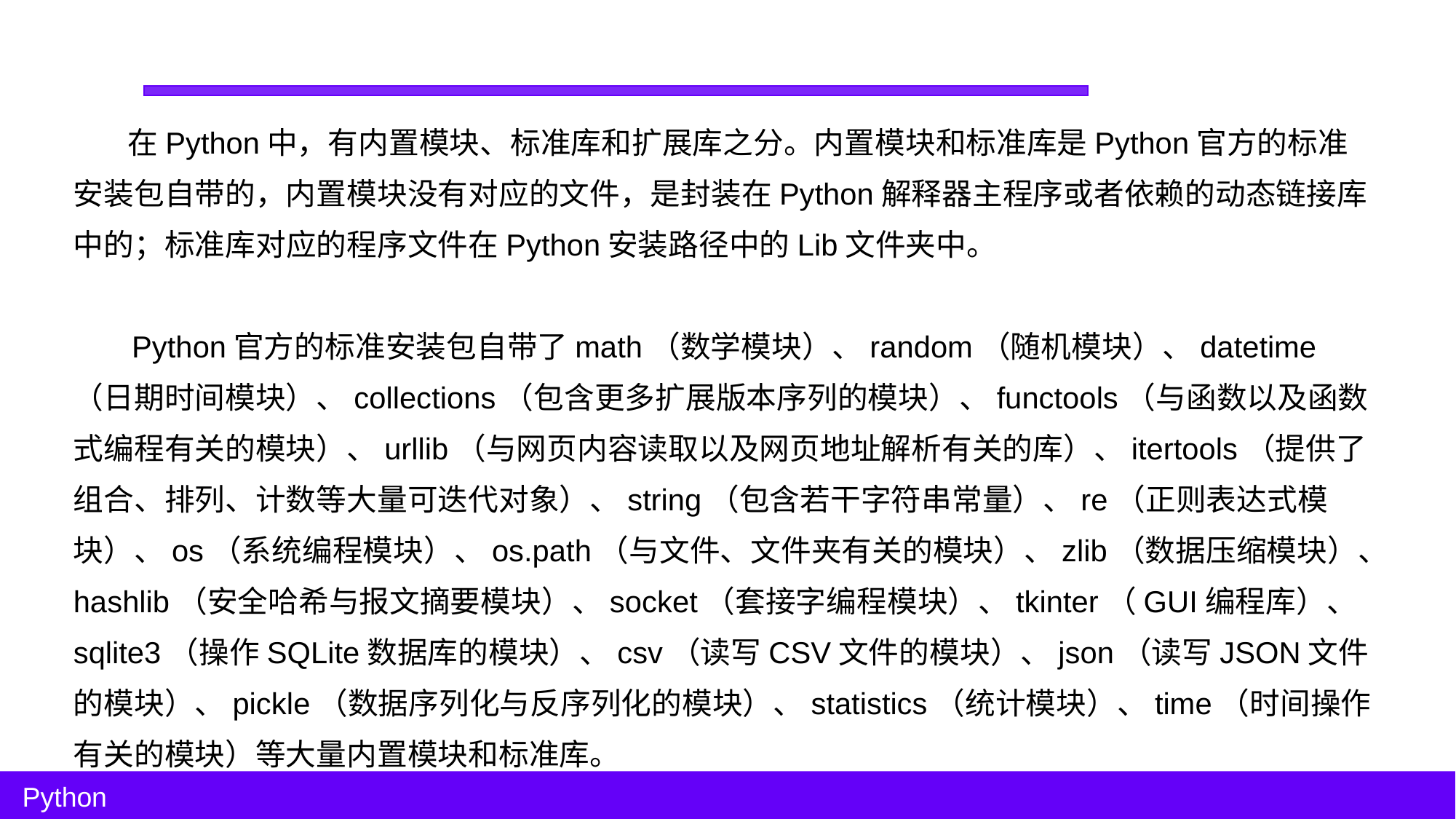

在Python中，有内置模块、标准库和扩展库之分。内置模块和标准库是Python官方的标准安装包自带的，内置模块没有对应的文件，是封装在Python解释器主程序或者依赖的动态链接库中的；标准库对应的程序文件在Python安装路径中的Lib文件夹中。

       Python官方的标准安装包自带了math（数学模块）、random（随机模块）、datetime（日期时间模块）、collections（包含更多扩展版本序列的模块）、functools（与函数以及函数式编程有关的模块）、urllib（与网页内容读取以及网页地址解析有关的库）、itertools（提供了组合、排列、计数等大量可迭代对象）、string（包含若干字符串常量）、re（正则表达式模块）、os（系统编程模块）、os.path（与文件、文件夹有关的模块）、zlib（数据压缩模块）、hashlib（安全哈希与报文摘要模块）、socket（套接字编程模块）、tkinter（GUI编程库）、sqlite3（操作SQLite数据库的模块）、csv（读写CSV文件的模块）、json（读写JSON文件的模块）、pickle（数据序列化与反序列化的模块）、statistics（统计模块）、time（时间操作有关的模块）等大量内置模块和标准库。